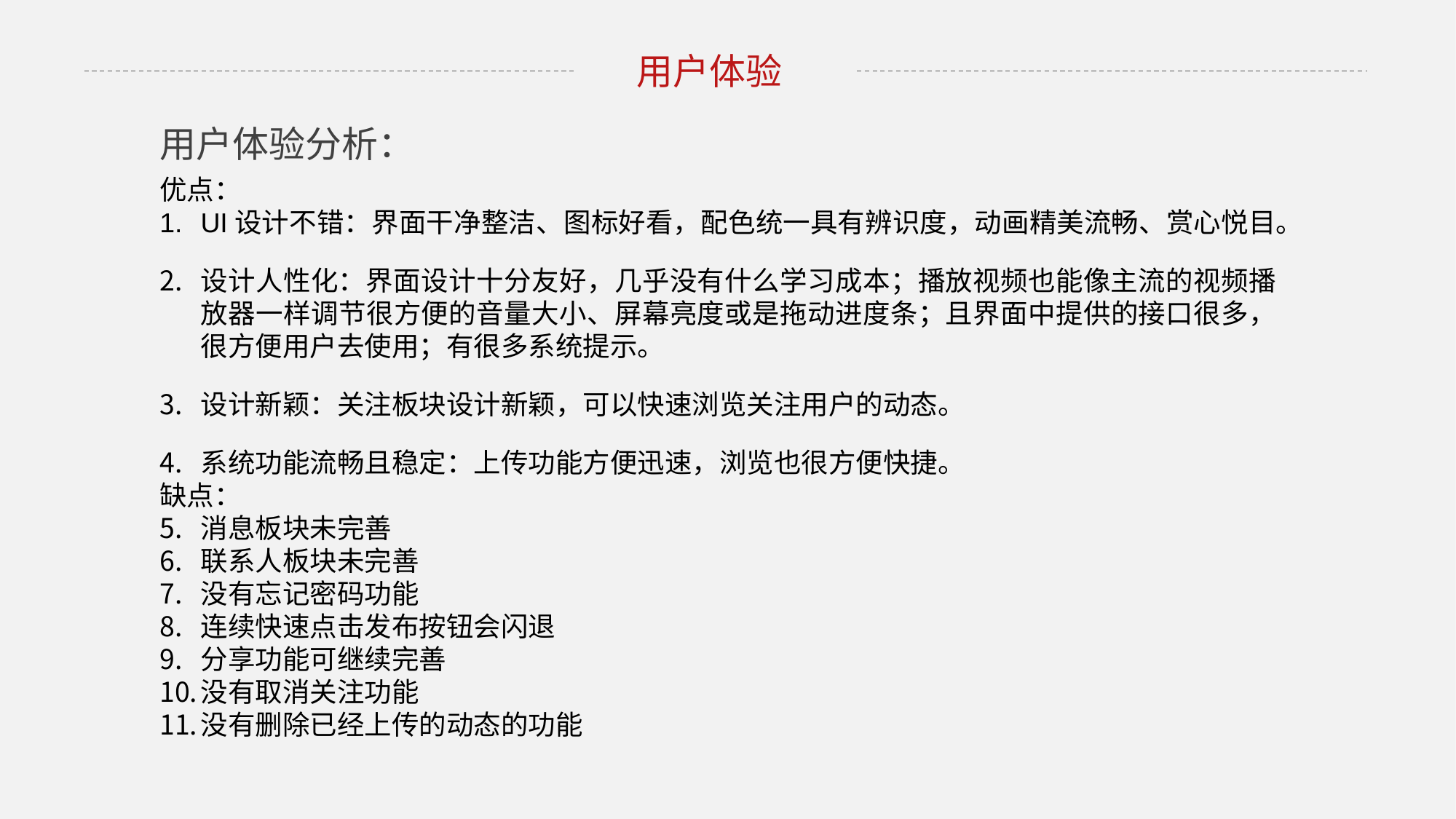

用户体验
用户体验分析：

优点：
UI设计不错：界面干净整洁、图标好看，配色统一具有辨识度，动画精美流畅、赏心悦目。

设计人性化：界面设计十分友好，几乎没有什么学习成本；播放视频也能像主流的视频播放器一样调节很方便的音量大小、屏幕亮度或是拖动进度条；且界面中提供的接口很多，很方便用户去使用；有很多系统提示。

设计新颖：关注板块设计新颖，可以快速浏览关注用户的动态。

系统功能流畅且稳定：上传功能方便迅速，浏览也很方便快捷。
缺点：
消息板块未完善
联系人板块未完善
没有忘记密码功能
连续快速点击发布按钮会闪退
分享功能可继续完善
没有取消关注功能
没有删除已经上传的动态的功能